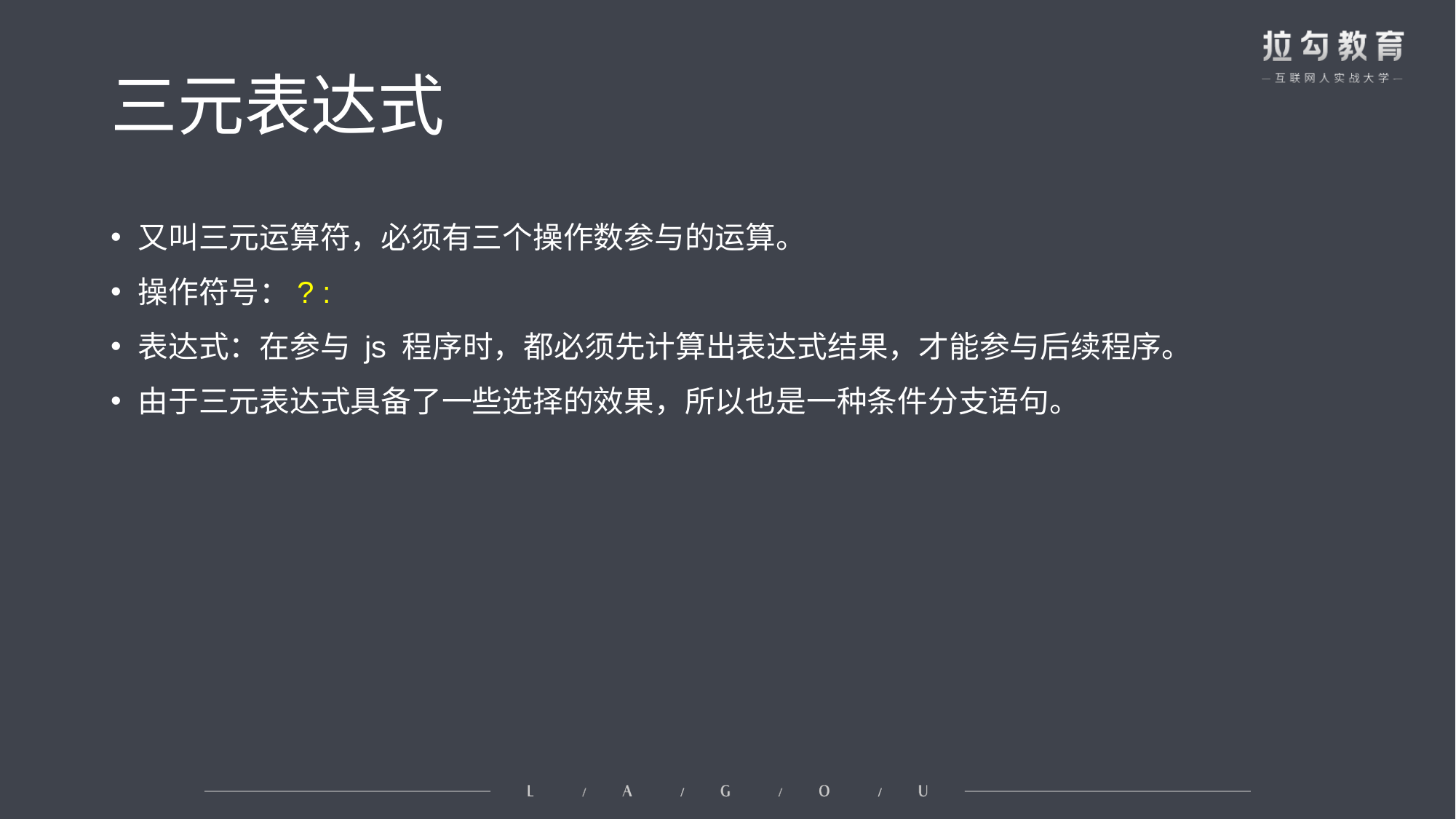

# 三元表达式
又叫三元运算符，必须有三个操作数参与的运算。
操作符号：? :
表达式：在参与 js 程序时，都必须先计算出表达式结果，才能参与后续程序。
由于三元表达式具备了一些选择的效果，所以也是一种条件分支语句。